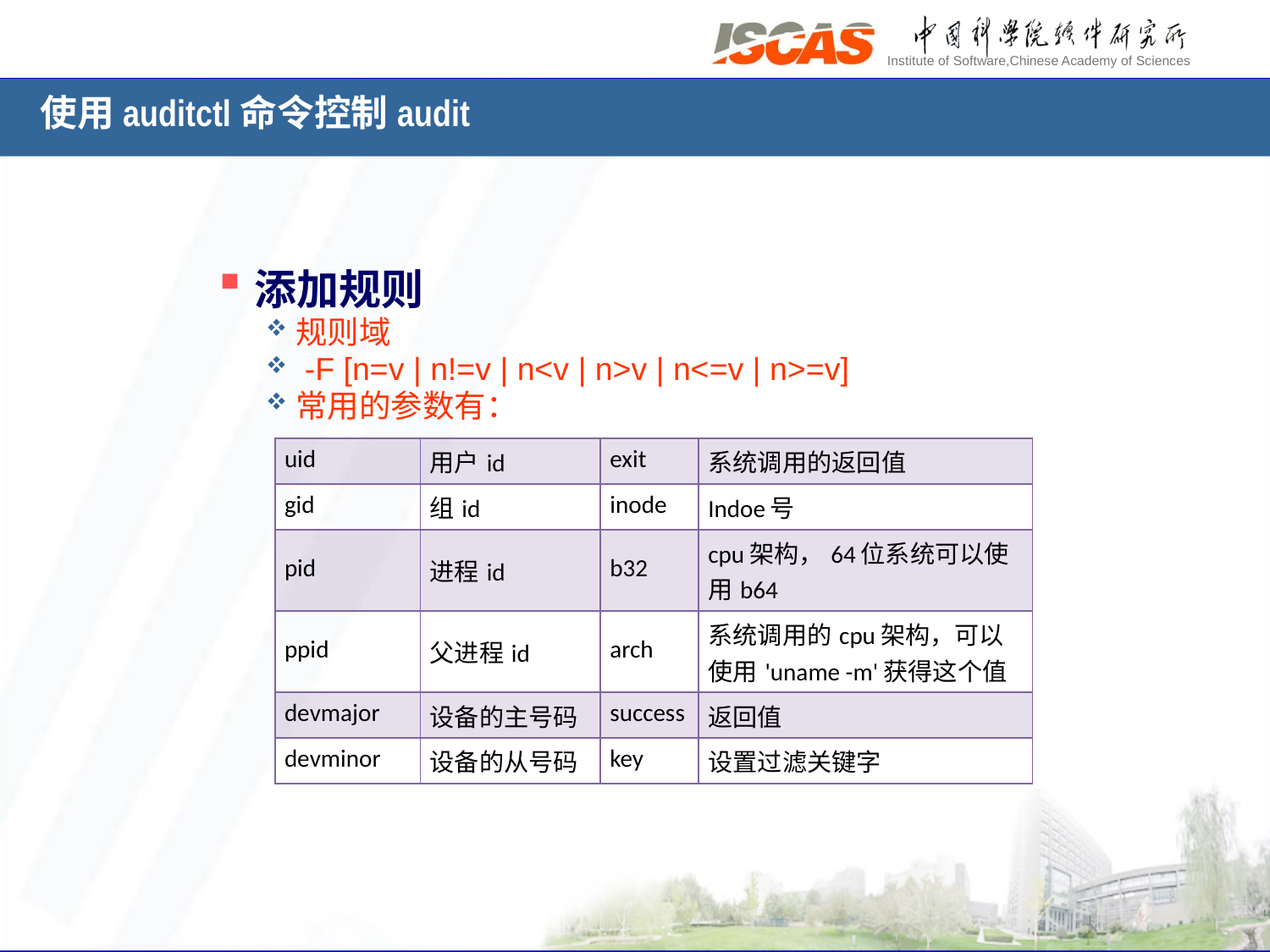

使用auditctl命令控制audit
添加规则
规则域
 -F [n=v | n!=v | n<v | n>v | n<=v | n>=v]
常用的参数有：
| uid | 用户id | exit | 系统调用的返回值 |
| --- | --- | --- | --- |
| gid | 组id | inode | Indoe号 |
| pid | 进程id | b32 | cpu架构，64位系统可以使用b64 |
| ppid | 父进程id | arch | 系统调用的cpu架构，可以使用'uname -m'获得这个值 |
| devmajor | 设备的主号码 | success | 返回值 |
| devminor | 设备的从号码 | key | 设置过滤关键字 |